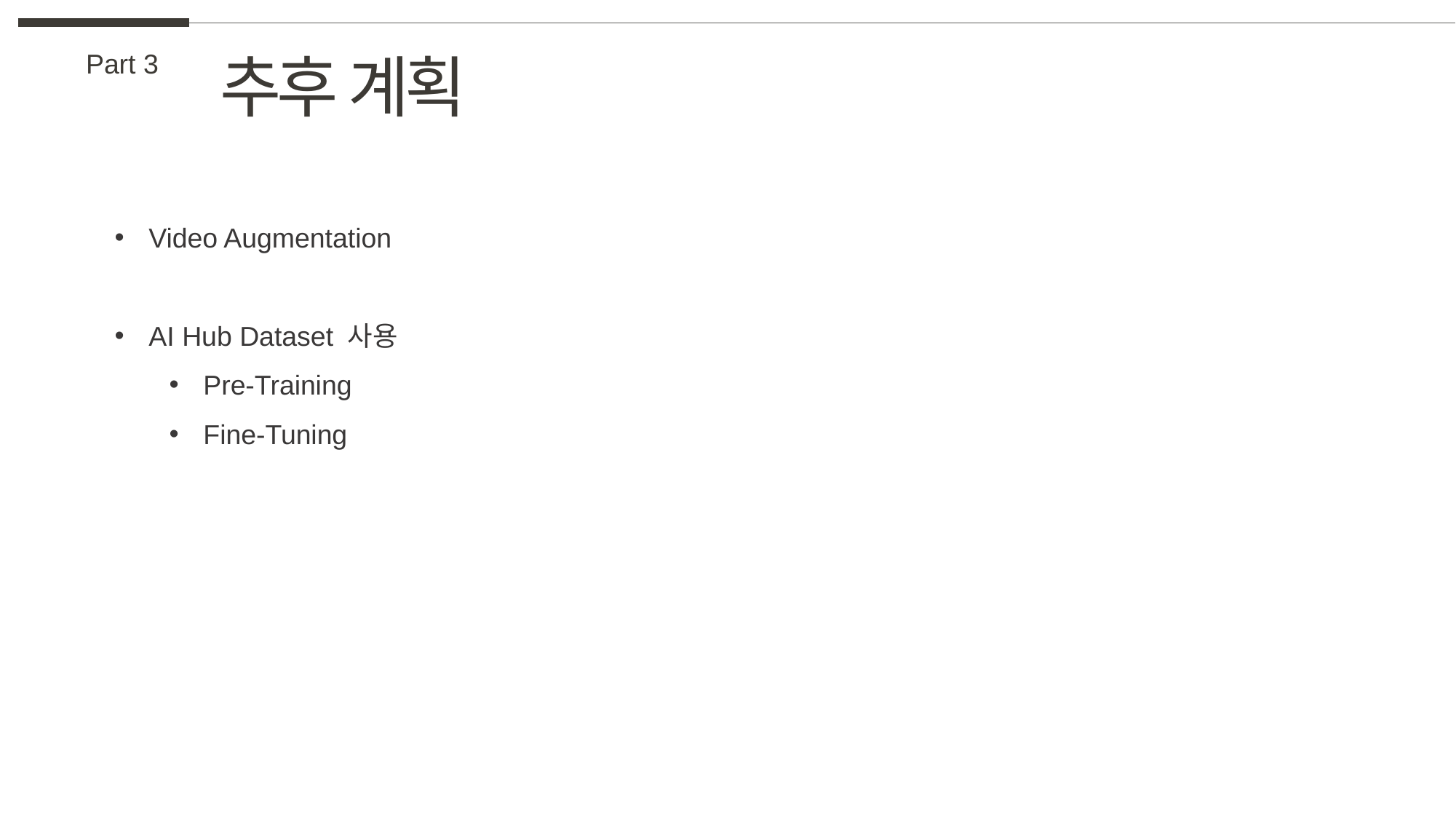

추후 계획
Part 3
Video Augmentation

AI Hub Dataset 사용
Pre-Training
Fine-Tuning